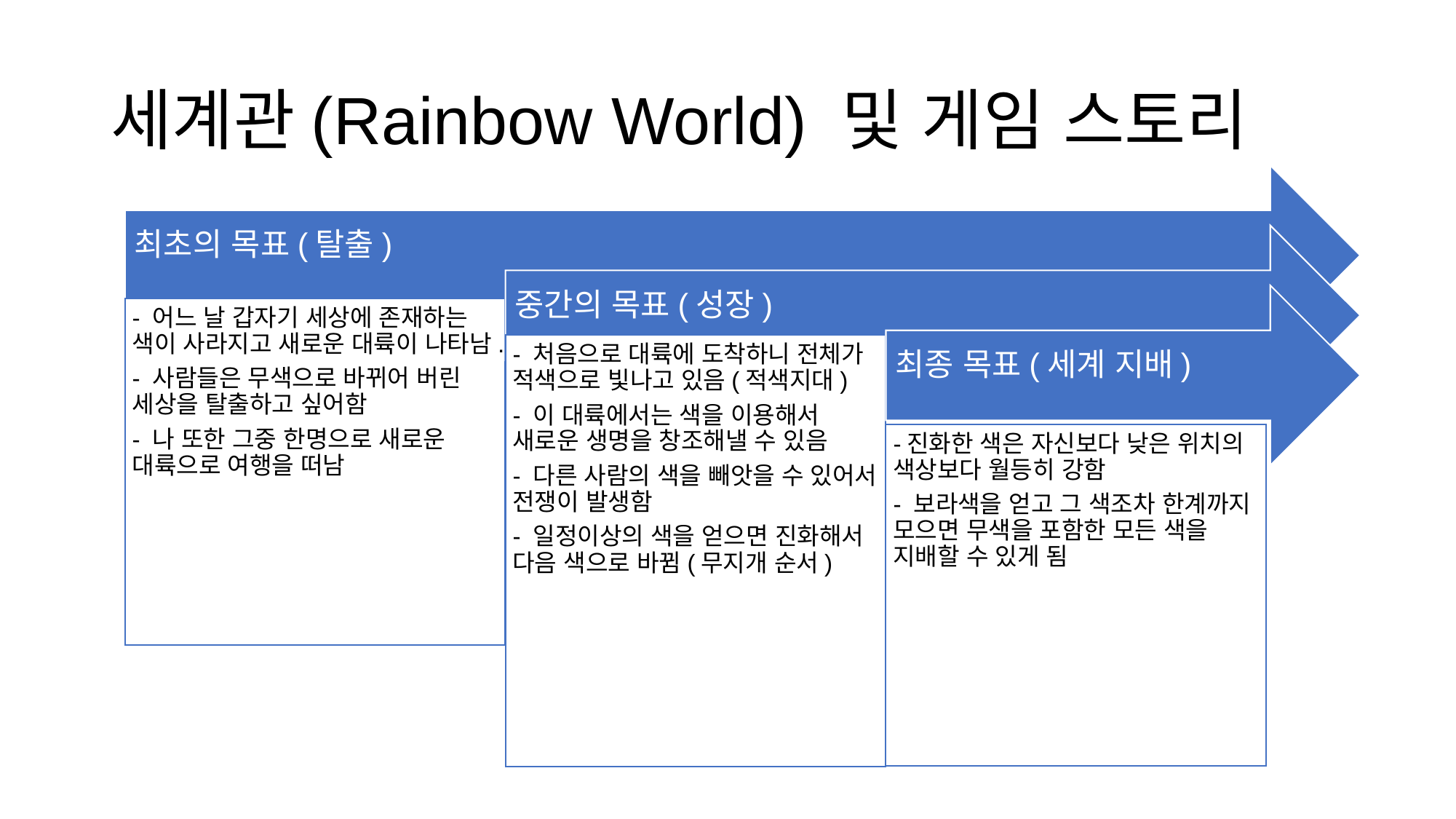

# 세계관(Rainbow World) 및 게임 스토리
최초의 목표(탈출)
- 어느 날 갑자기 세상에 존재하는 색이 사라지고 새로운 대륙이 나타남.
- 사람들은 무색으로 바뀌어 버린 세상을 탈출하고 싶어함
- 나 또한 그중 한명으로 새로운 대륙으로 여행을 떠남
중간의 목표(성장)
- 처음으로 대륙에 도착하니 전체가 적색으로 빛나고 있음(적색지대)
- 이 대륙에서는 색을 이용해서 새로운 생명을 창조해낼 수 있음
- 다른 사람의 색을 빼앗을 수 있어서 전쟁이 발생함
- 일정이상의 색을 얻으면 진화해서 다음 색으로 바뀜(무지개 순서)
최종 목표(세계 지배)
-진화한 색은 자신보다 낮은 위치의 색상보다 월등히 강함
- 보라색을 얻고 그 색조차 한계까지 모으면 무색을 포함한 모든 색을 지배할 수 있게 됨